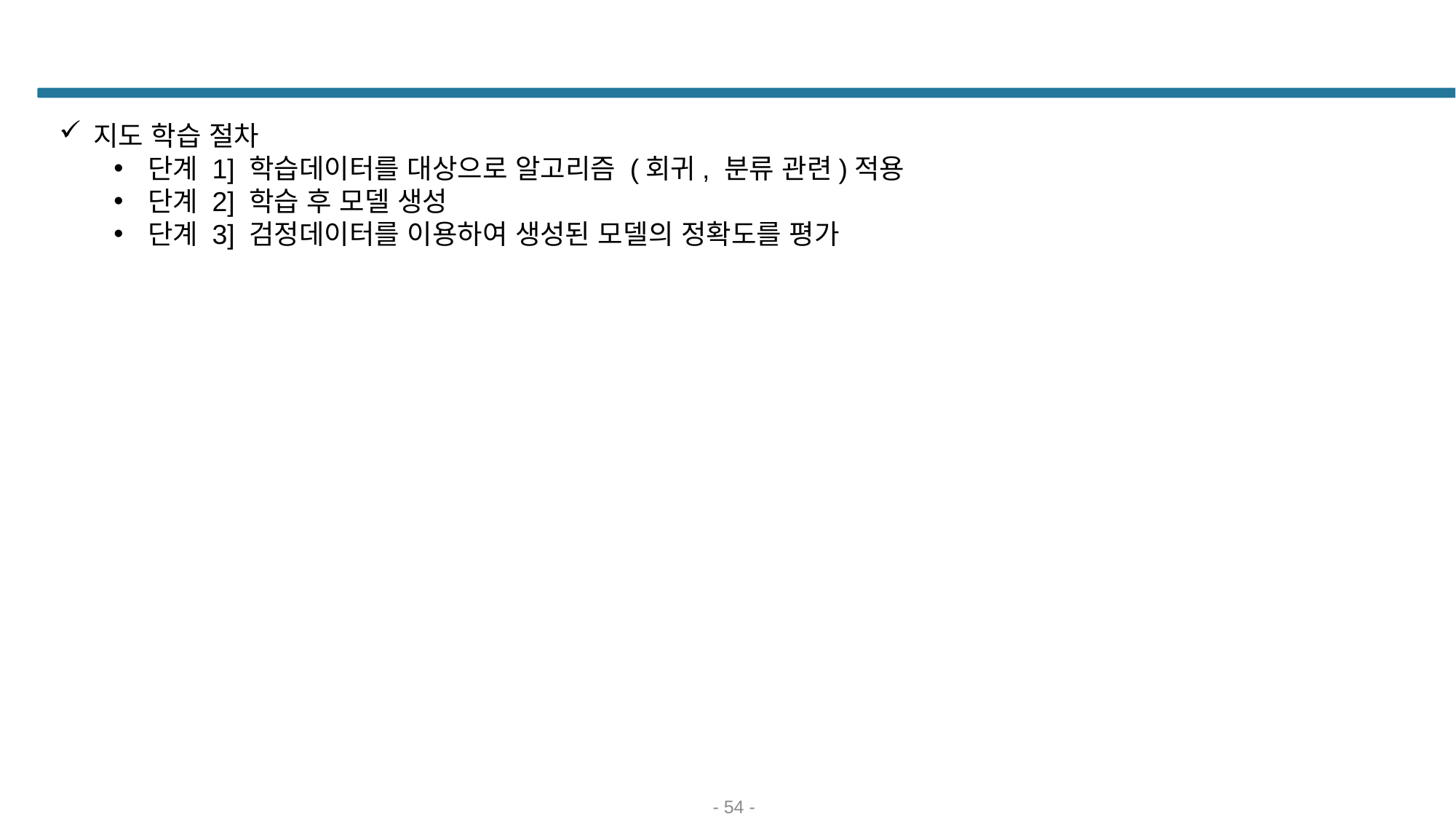

#
지도 학습 절차
단계 1] 학습데이터를 대상으로 알고리즘 (회귀, 분류 관련)적용
단계 2] 학습 후 모델 생성
단계 3] 검정데이터를 이용하여 생성된 모델의 정확도를 평가
- 54 -